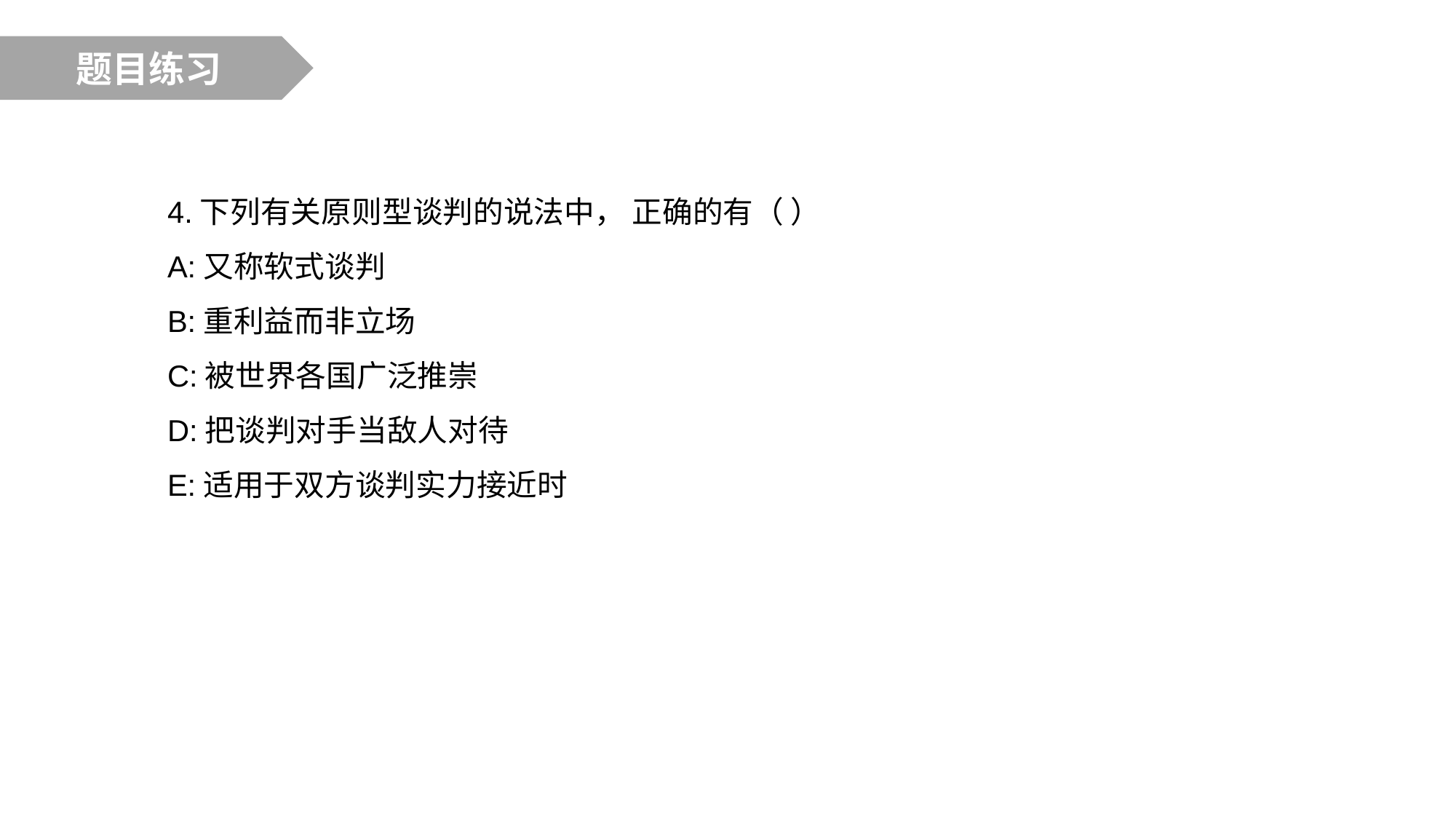

题目练习
4.下列有关原则型谈判的说法中， 正确的有（ ）
A:又称软式谈判
B:重利益而非立场
C:被世界各国广泛推崇
D:把谈判对手当敌人对待
E:适用于双方谈判实力接近时